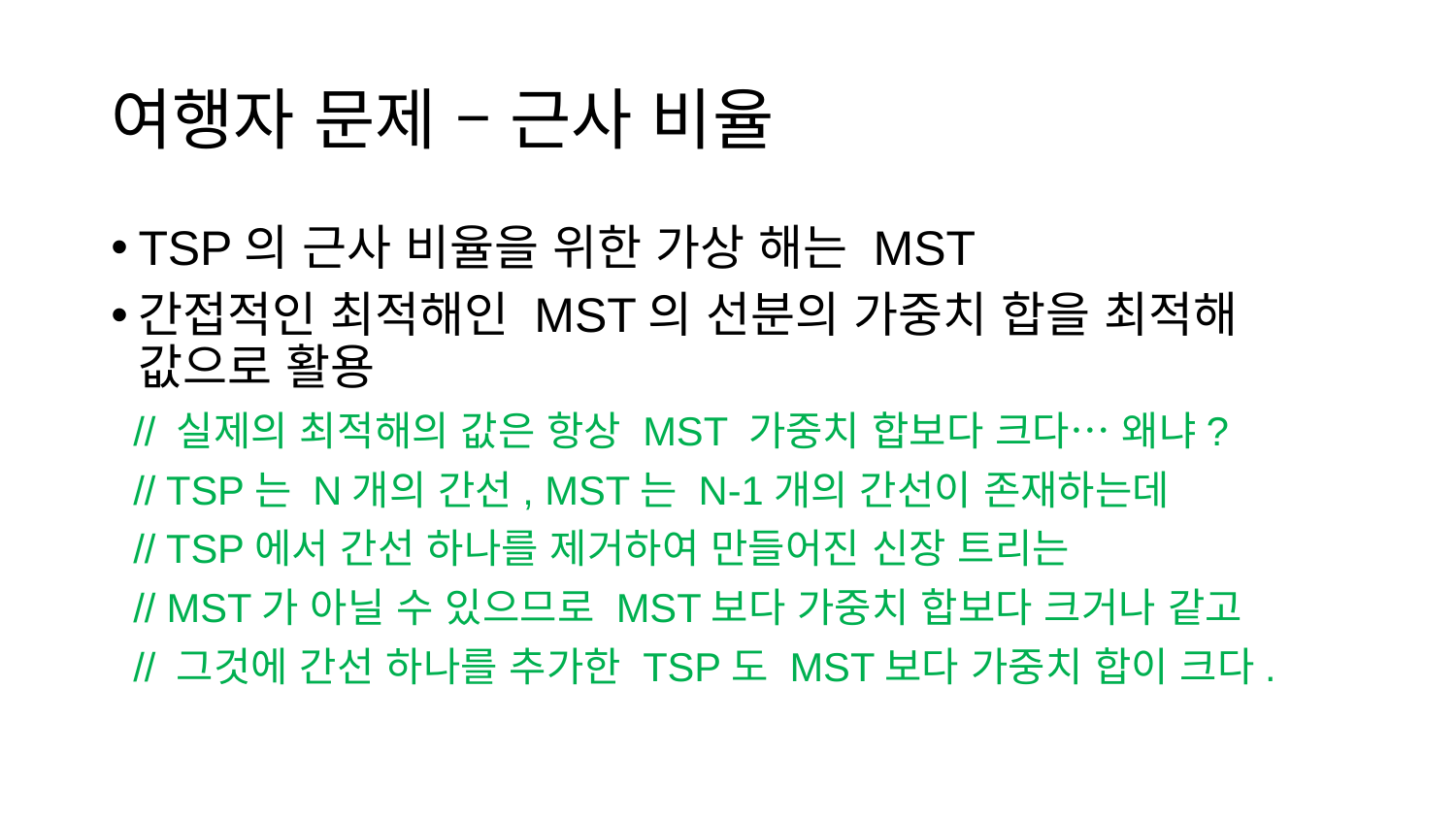

# 여행자 문제 – 근사 비율
TSP의 근사 비율을 위한 가상 해는 MST
간접적인 최적해인 MST의 선분의 가중치 합을 최적해 값으로 활용
  // 실제의 최적해의 값은 항상 MST 가중치 합보다 크다… 왜냐?
  // TSP는 N개의 간선, MST는 N-1개의 간선이 존재하는데
  // TSP에서 간선 하나를 제거하여 만들어진 신장 트리는
  // MST가 아닐 수 있으므로 MST보다 가중치 합보다 크거나 같고
  // 그것에 간선 하나를 추가한 TSP도 MST보다 가중치 합이 크다.